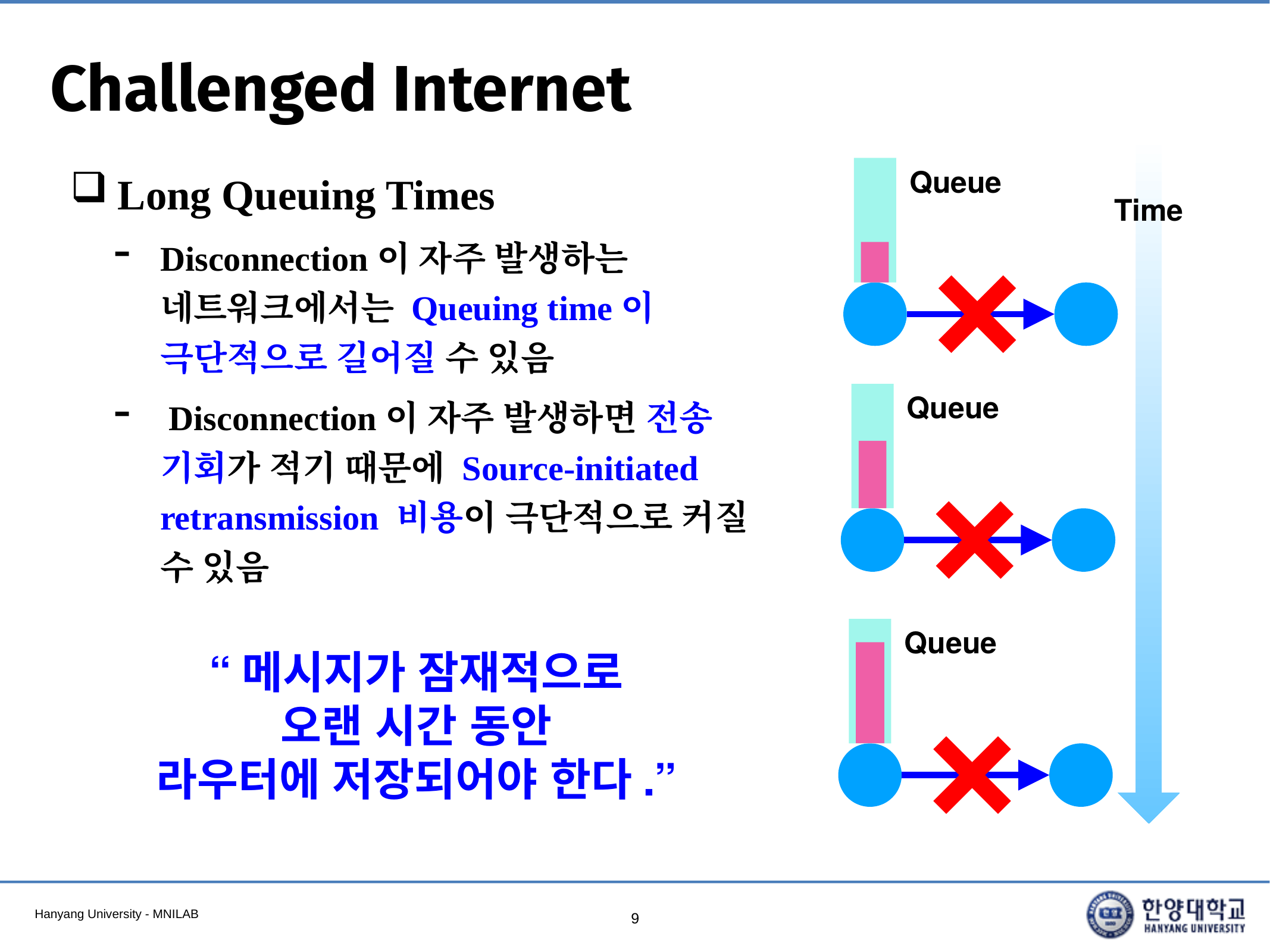

# Challenged Internet

Long Queuing Times
Disconnection이 자주 발생하는 네트워크에서는 Queuing time이 극단적으로 길어질 수 있음
 Disconnection이 자주 발생하면 전송 기회가 적기 때문에 Source-initiated retransmission 비용이 극단적으로 커질 수 있음

Queue
Time

Queue

Queue
“메시지가 잠재적으로
오랜 시간 동안
라우터에 저장되어야 한다.”

9